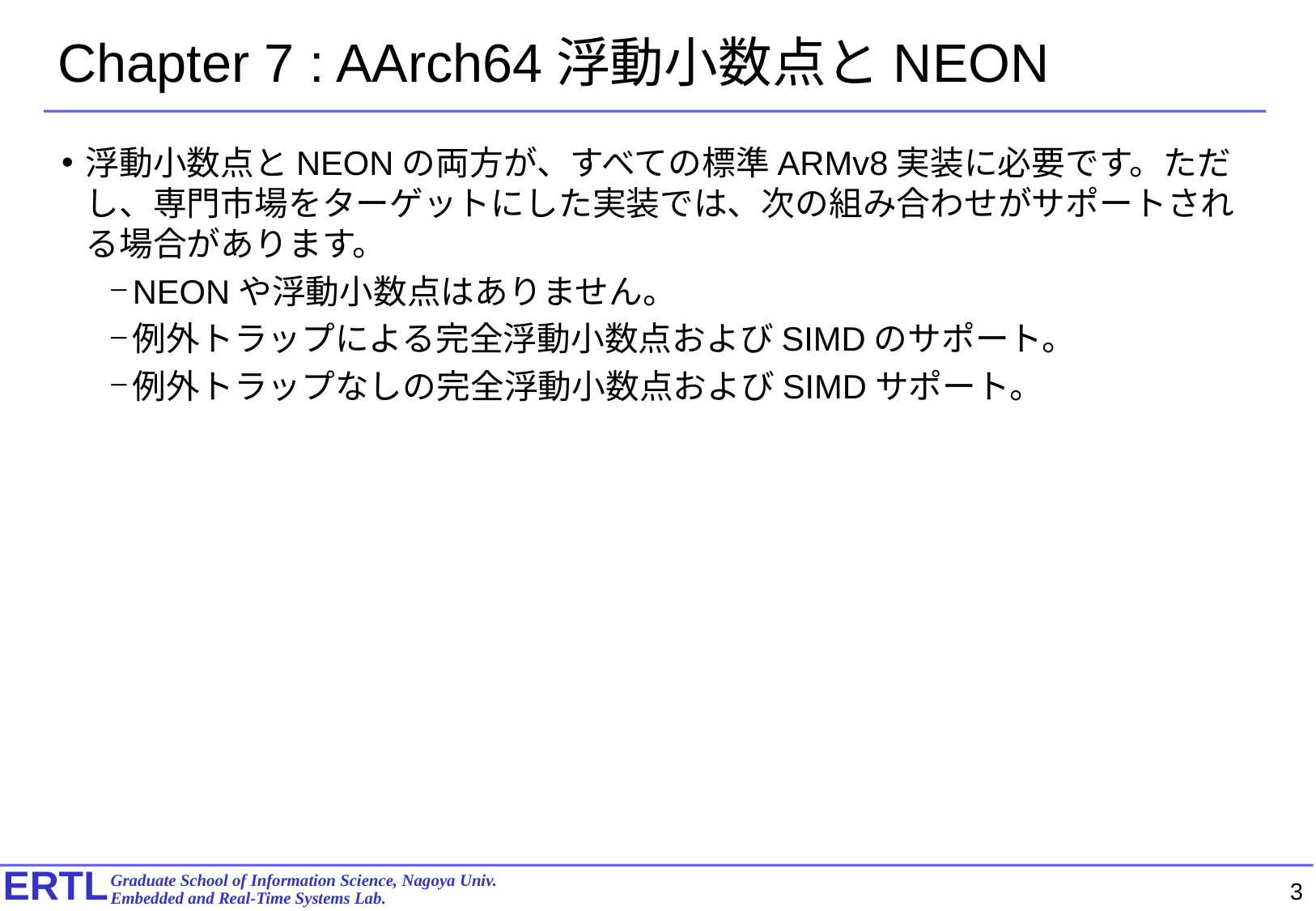

# Chapter 7 : AArch64浮動小数点とNEON
浮動小数点とNEONの両方が、すべての標準ARMv8実装に必要です。ただし、専門市場をターゲットにした実装では、次の組み合わせがサポートされる場合があります。
NEONや浮動小数点はありません。
例外トラップによる完全浮動小数点およびSIMDのサポート。
例外トラップなしの完全浮動小数点およびSIMDサポート。

3